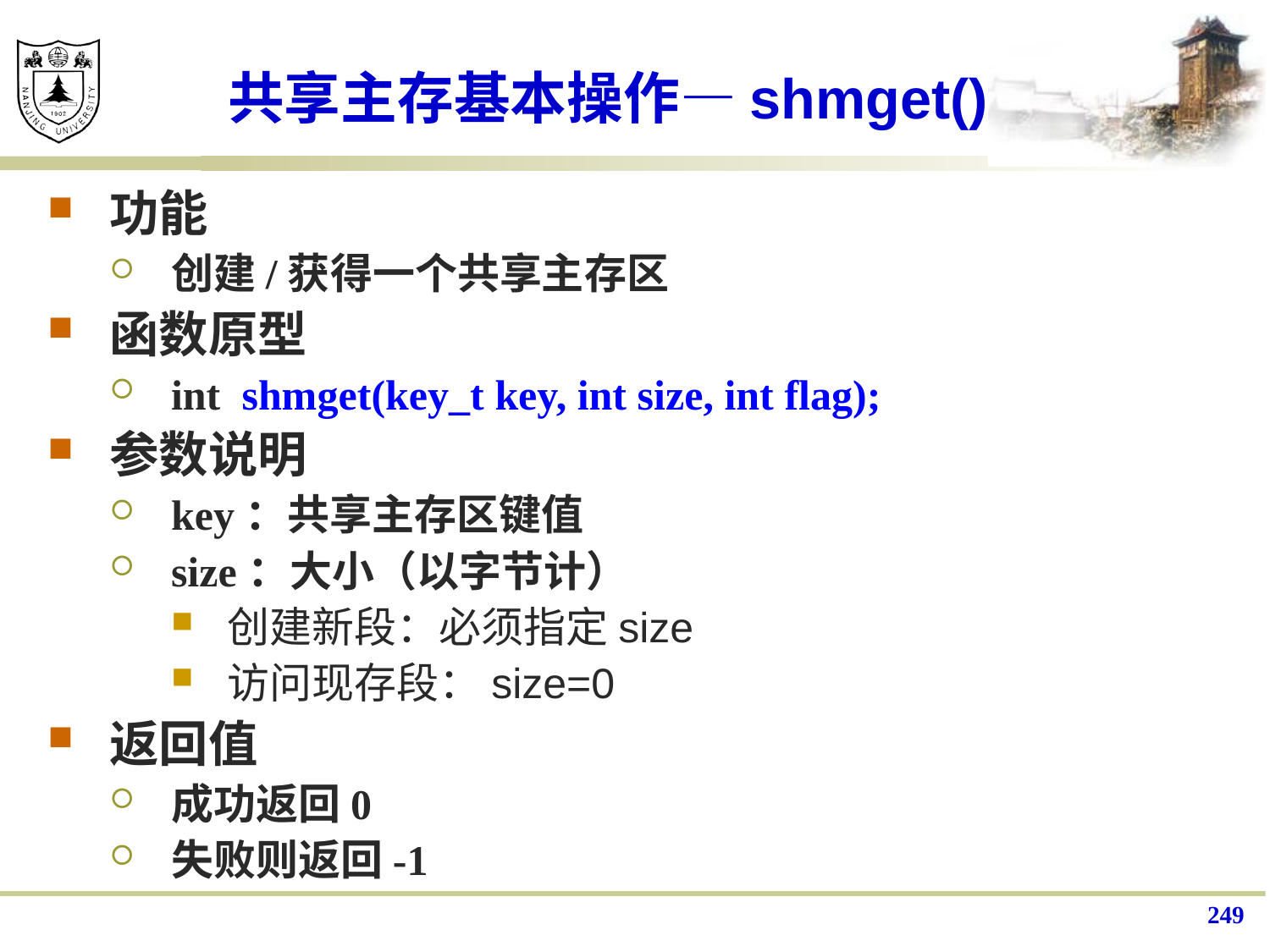

# 共享主存基本操作—shmget()
功能
创建/获得一个共享主存区
函数原型
int  shmget(key_t key, int size, int flag);
参数说明
key：共享主存区键值
size：大小（以字节计）
创建新段：必须指定size
访问现存段：size=0
返回值
成功返回0
失败则返回-1
249